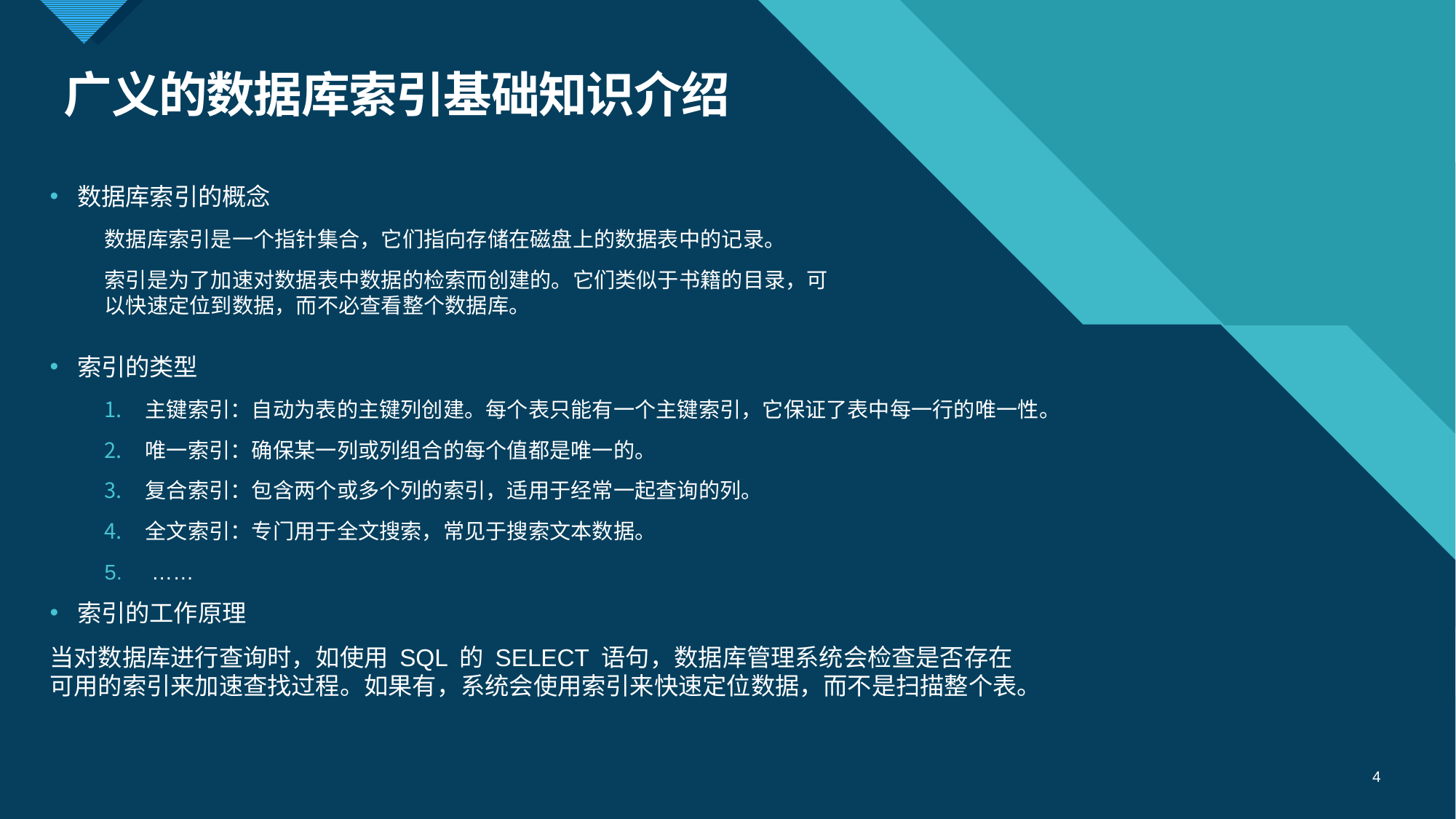

# 广义的数据库索引基础知识介绍
数据库索引的概念
数据库索引是一个指针集合，它们指向存储在磁盘上的数据表中的记录。
索引是为了加速对数据表中数据的检索而创建的。它们类似于书籍的目录，可以快速定位到数据，而不必查看整个数据库。
索引的类型
主键索引：自动为表的主键列创建。每个表只能有一个主键索引，它保证了表中每一行的唯一性。
唯一索引：确保某一列或列组合的每个值都是唯一的。
复合索引：包含两个或多个列的索引，适用于经常一起查询的列。
全文索引：专门用于全文搜索，常见于搜索文本数据。
 ……
索引的工作原理
当对数据库进行查询时，如使用 SQL 的 SELECT 语句，数据库管理系统会检查是否存在可用的索引来加速查找过程。如果有，系统会使用索引来快速定位数据，而不是扫描整个表。
4